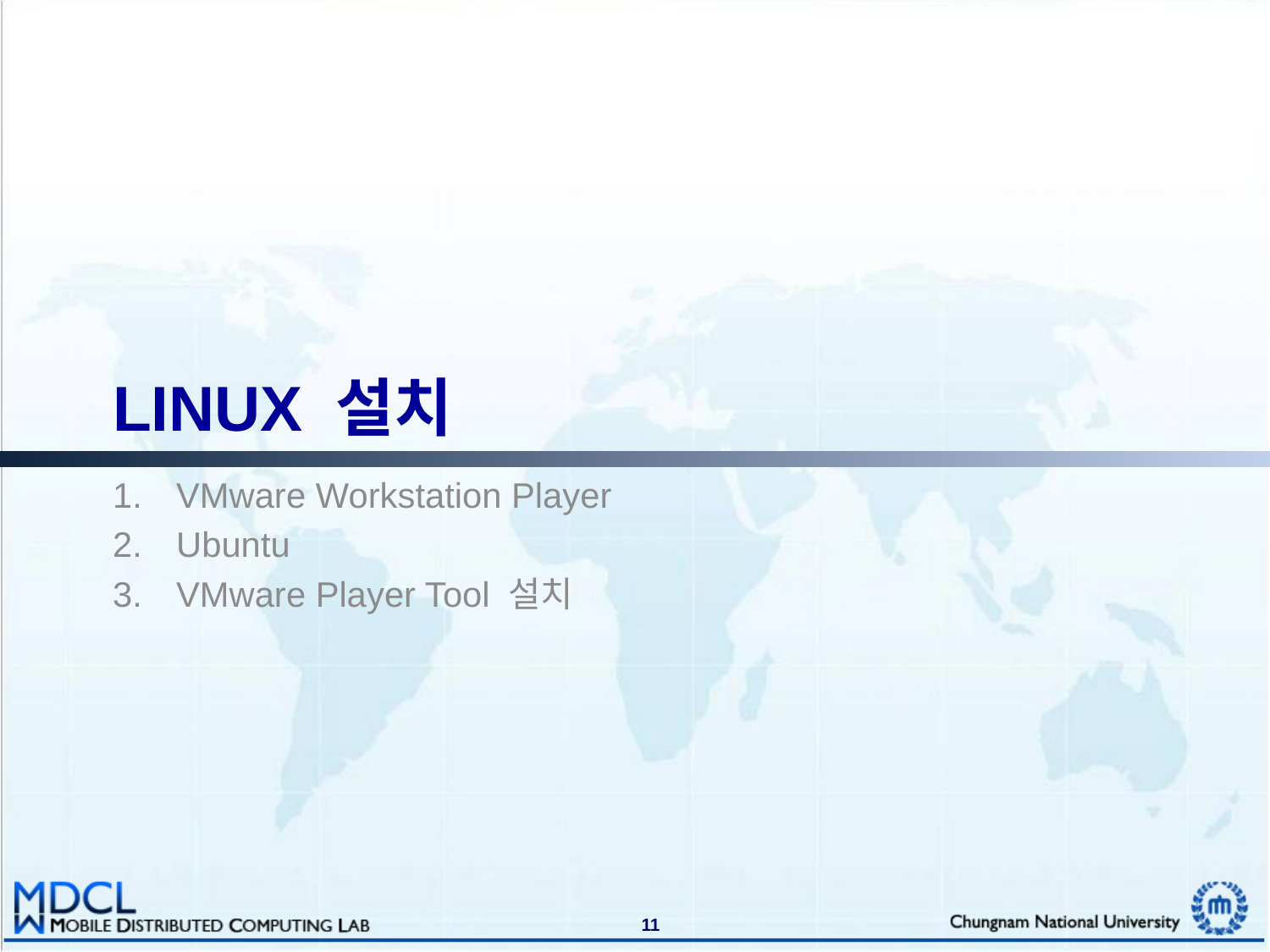

# linux 설치
VMware Workstation Player
Ubuntu
VMware Player Tool 설치